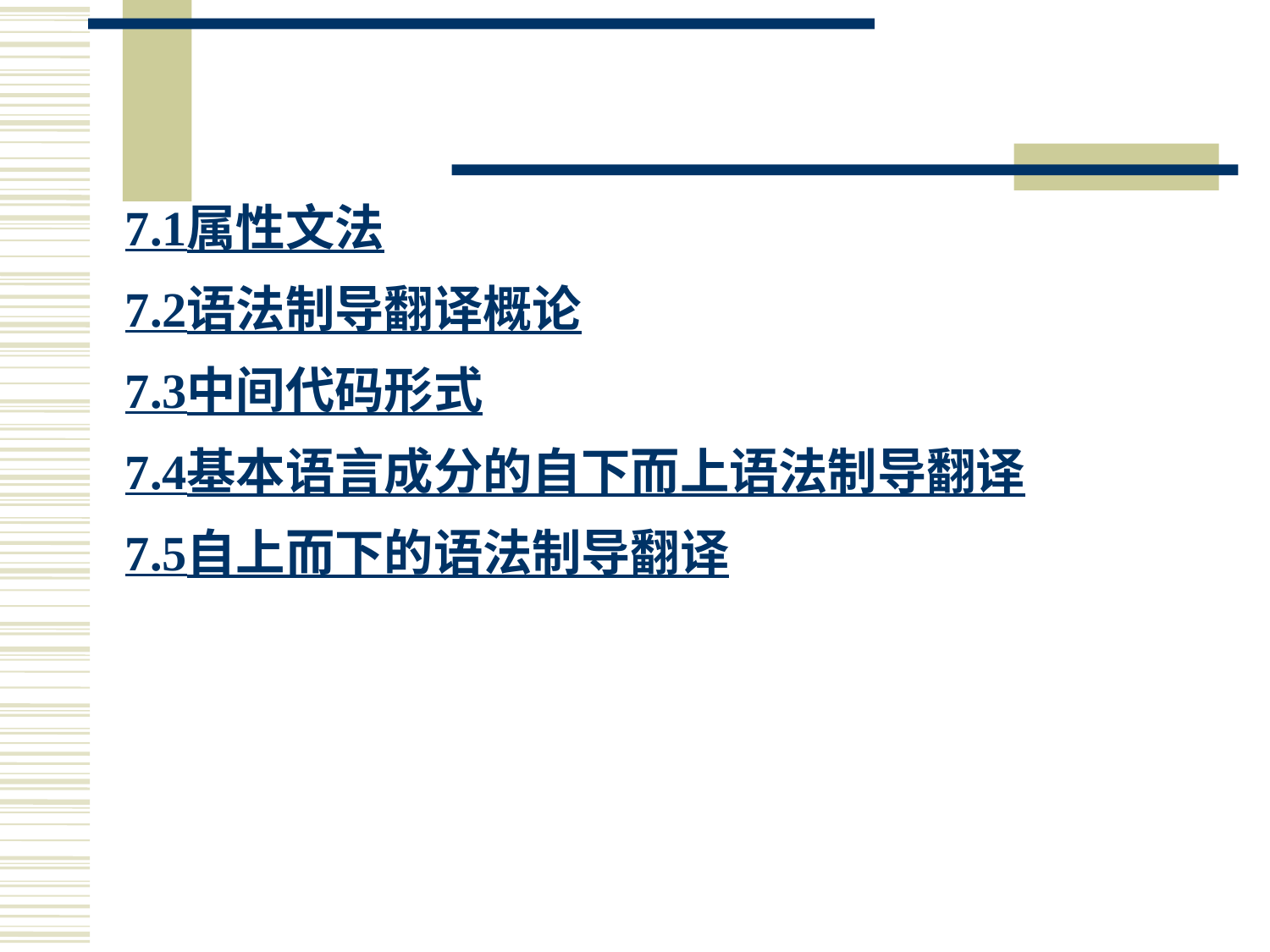

#
7.1	属性文法
7.2	语法制导翻译概论
7.3	中间代码形式
7.4	基本语言成分的自下而上语法制导翻译
7.5	自上而下的语法制导翻译